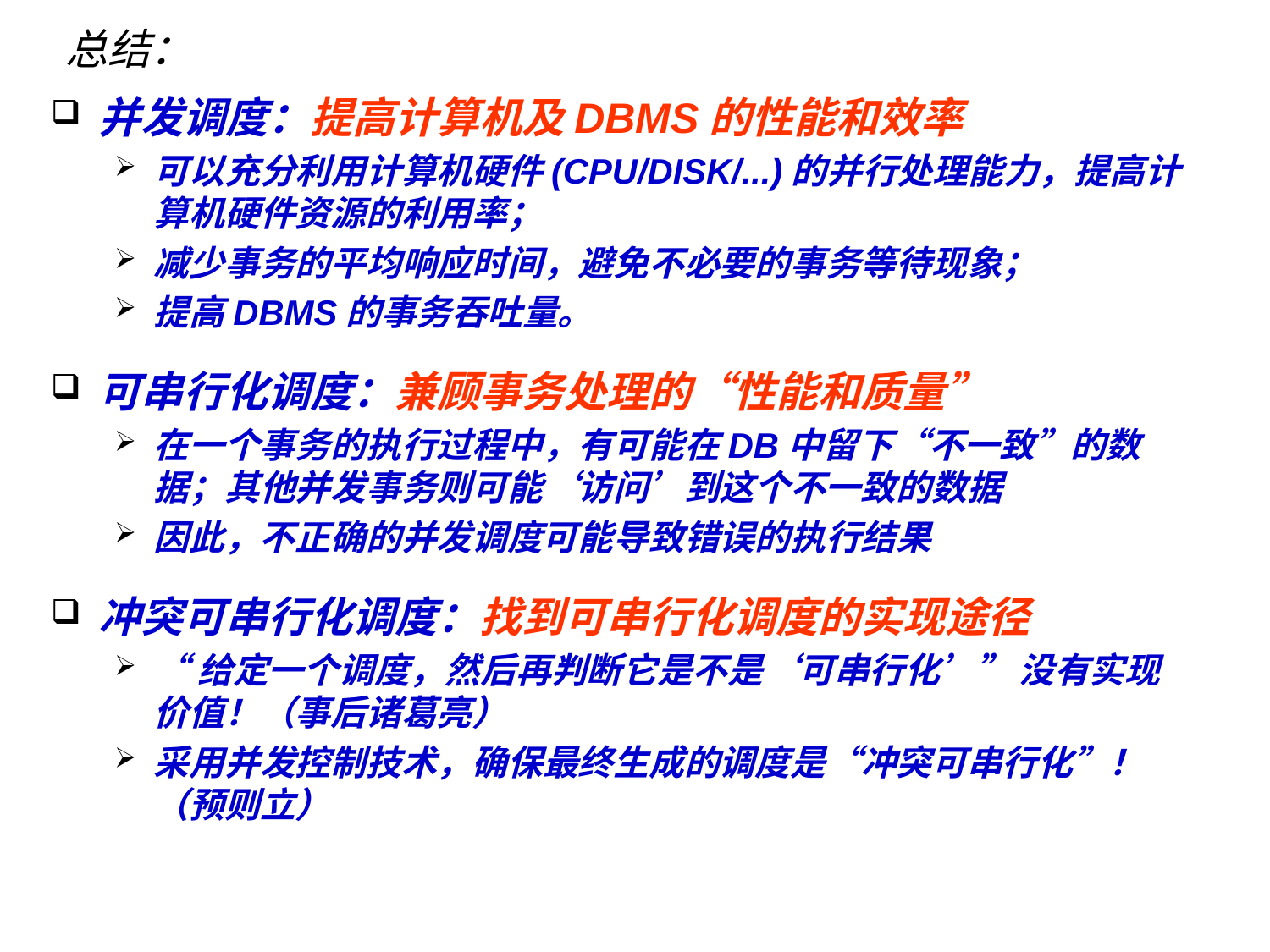

总结：
并发调度：提高计算机及DBMS的性能和效率
可以充分利用计算机硬件(CPU/DISK/...)的并行处理能力，提高计算机硬件资源的利用率；
减少事务的平均响应时间，避免不必要的事务等待现象；
提高DBMS的事务吞吐量。

可串行化调度：兼顾事务处理的“性能和质量”
在一个事务的执行过程中，有可能在DB中留下“不一致”的数据；其他并发事务则可能‘访问’到这个不一致的数据
因此，不正确的并发调度可能导致错误的执行结果

冲突可串行化调度：找到可串行化调度的实现途径
“给定一个调度，然后再判断它是不是‘可串行化’” 没有实现价值！（事后诸葛亮）
采用并发控制技术，确保最终生成的调度是“冲突可串行化”！（预则立）